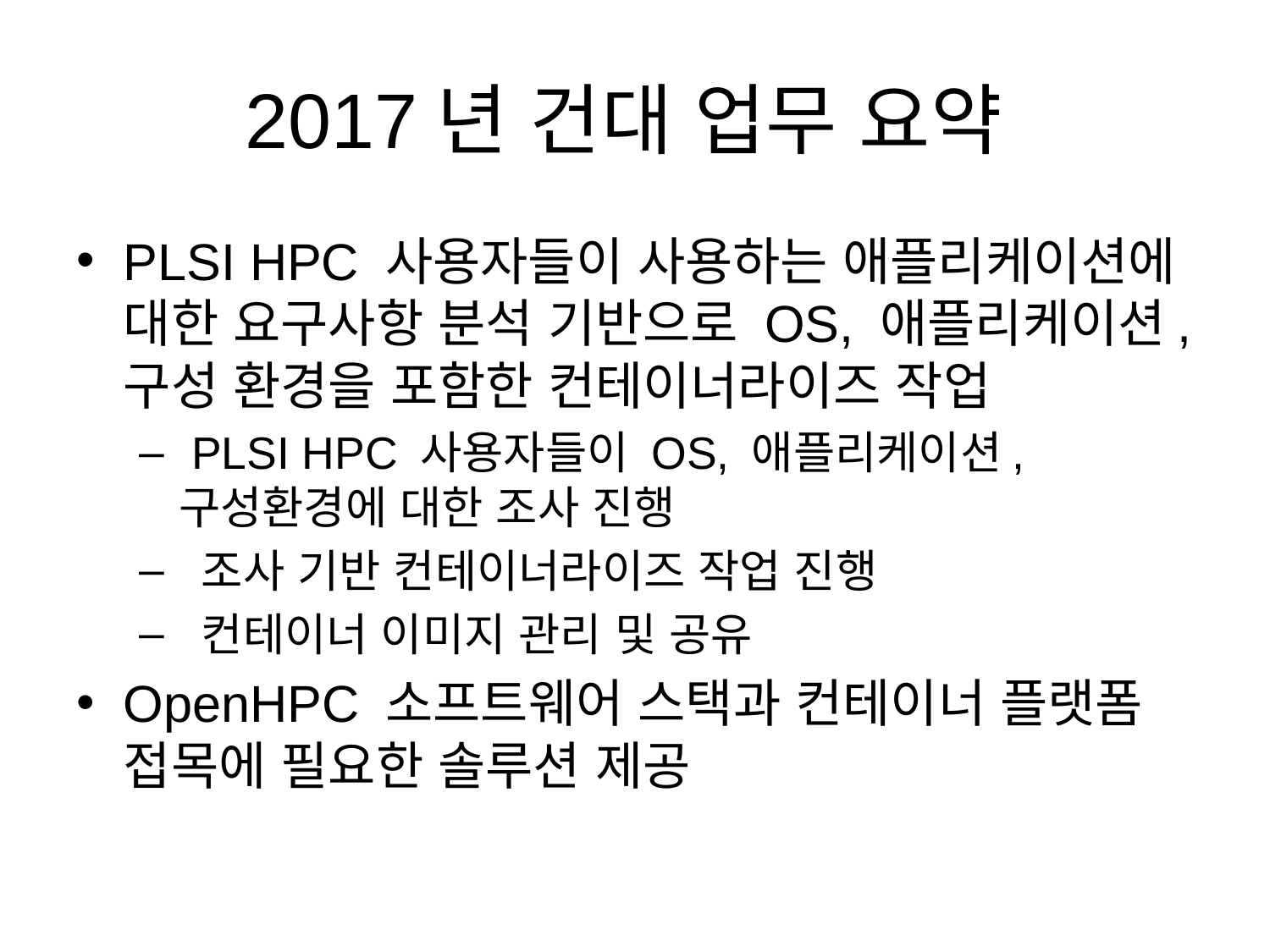

# 2017년 건대 업무 요약
PLSI HPC 사용자들이 사용하는 애플리케이션에 대한 요구사항 분석 기반으로 OS, 애플리케이션, 구성 환경을 포함한 컨테이너라이즈 작업
 PLSI HPC 사용자들이 OS, 애플리케이션, 구성환경에 대한 조사 진행
 조사 기반 컨테이너라이즈 작업 진행
 컨테이너 이미지 관리 및 공유
OpenHPC 소프트웨어 스택과 컨테이너 플랫폼 접목에 필요한 솔루션 제공